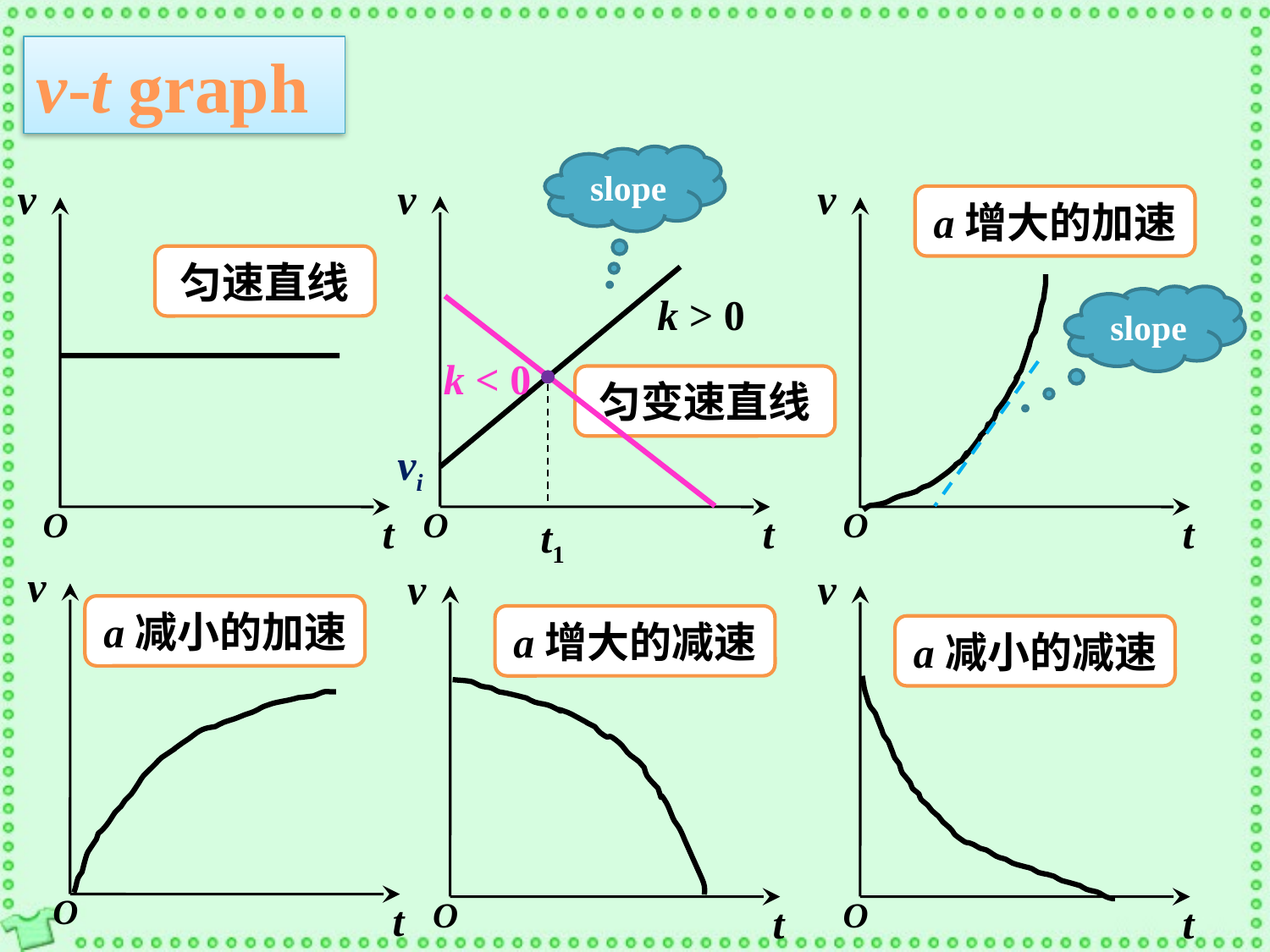

v-t graph
slope
v

O
t

v

O
t

v

O
t

a增大的加速
匀速直线
k > 0
slope

k < 0
匀变速直线

t1
vi
v

O
t

v

O
t

v

O
t

a减小的加速
a增大的减速
a减小的减速